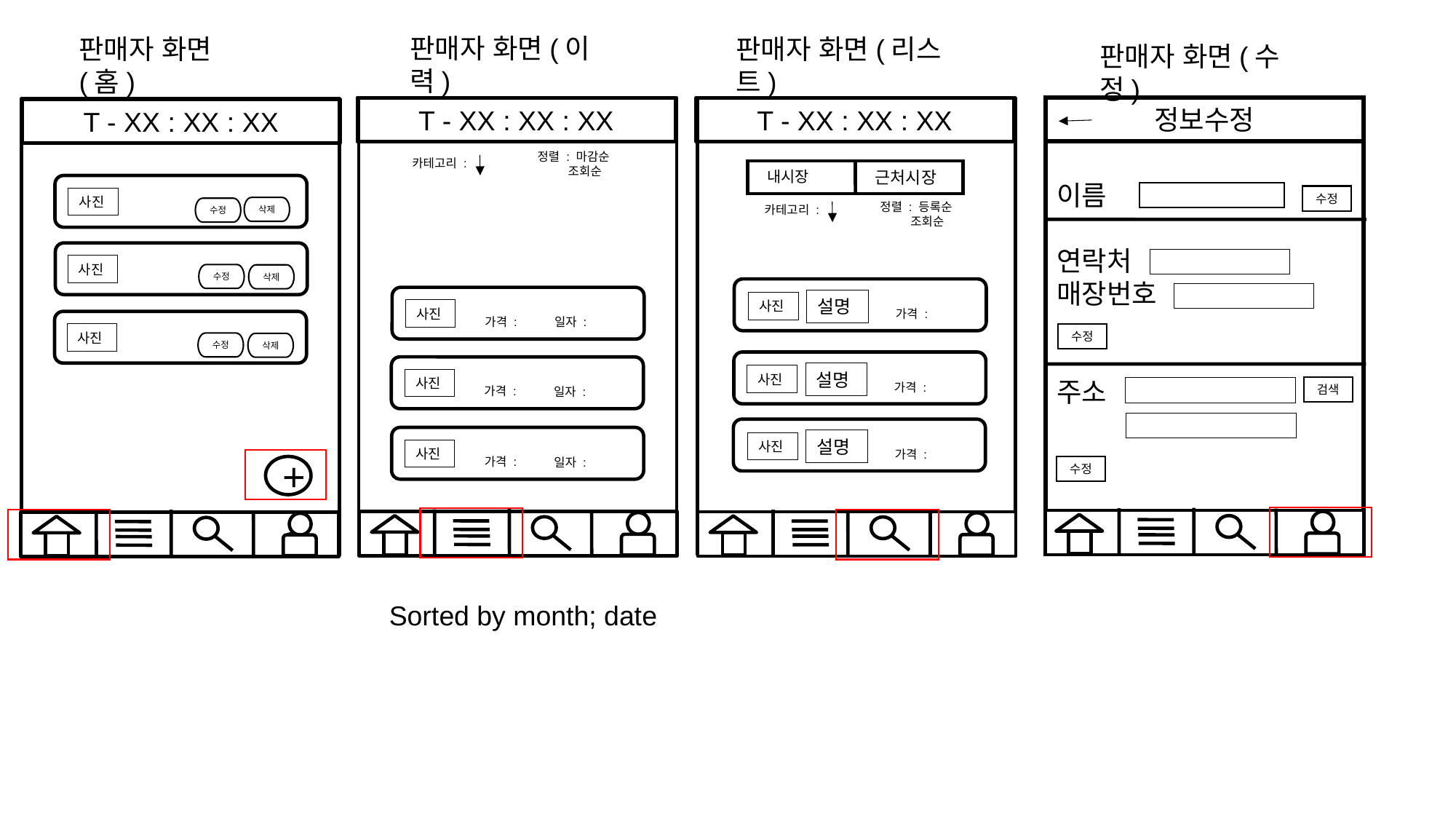

판매자 화면(이력)
판매자 화면(리스트)
판매자 화면(홈)
판매자 화면(수정)
정보수정
T - XX : XX : XX
이름

연락처
매장번호

주소

연
T - XX : XX : XX

T - XX : XX : XX
정렬 : 마감순
        조회순
카테고리 :

근처시장
내시장

수정
사진
정렬 : 등록순
        조회순
카테고리 :
삭제
수정

사진
수정
삭제

설명
사진
사진
가격 :
가격 :
일자 :

수정
사진
수정
삭제

설명
사진
사진
가격 :
검색

가격 :
일자 :

설명
사진
사진
가격 :
가격 :
일자 :

수정
+

Sorted by month; date